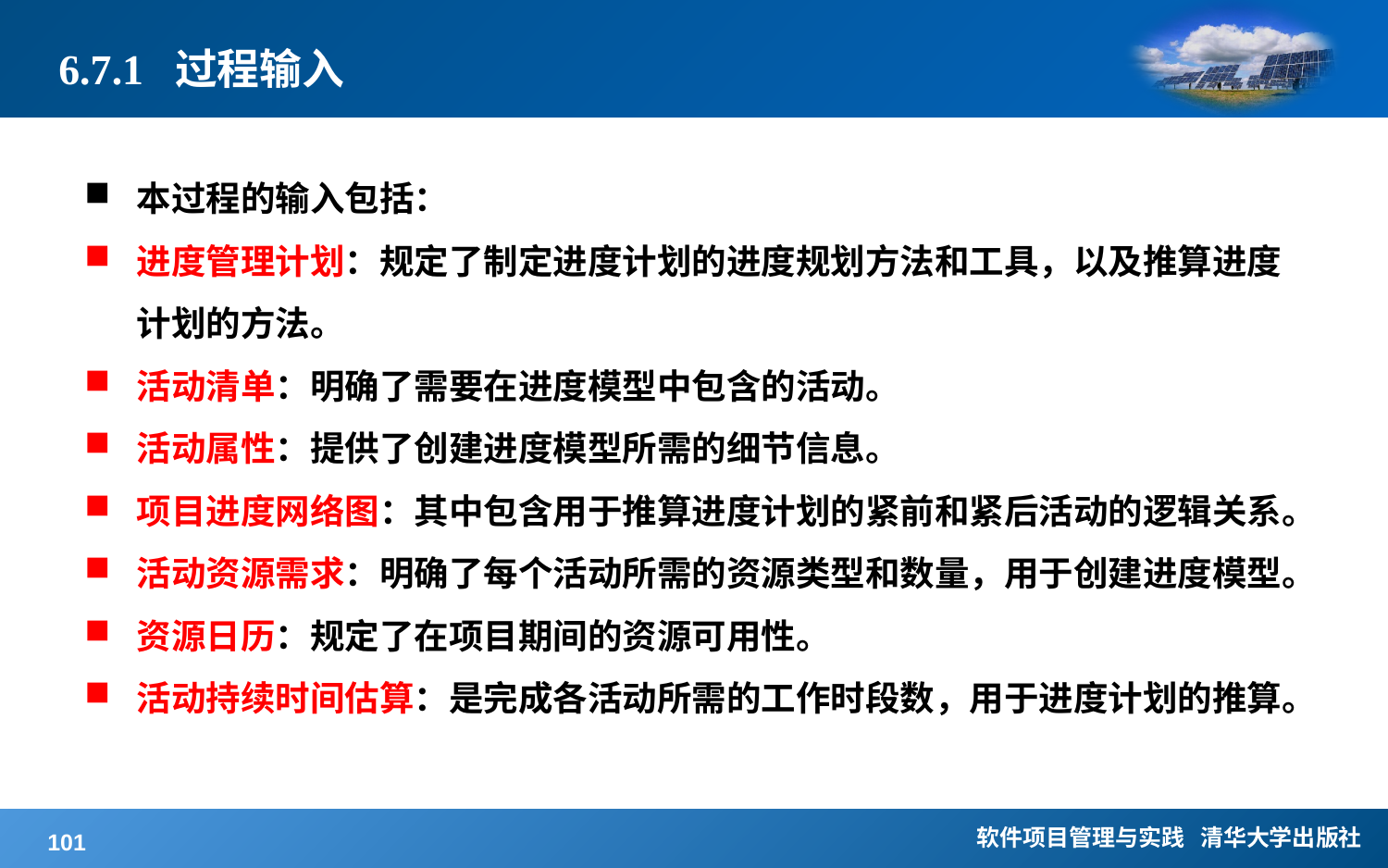

# 6.7.1  过程输入
本过程的输入包括：
进度管理计划：规定了制定进度计划的进度规划方法和工具，以及推算进度计划的方法。
活动清单：明确了需要在进度模型中包含的活动。
活动属性：提供了创建进度模型所需的细节信息。
项目进度网络图：其中包含用于推算进度计划的紧前和紧后活动的逻辑关系。
活动资源需求：明确了每个活动所需的资源类型和数量，用于创建进度模型。
资源日历：规定了在项目期间的资源可用性。
活动持续时间估算：是完成各活动所需的工作时段数，用于进度计划的推算。